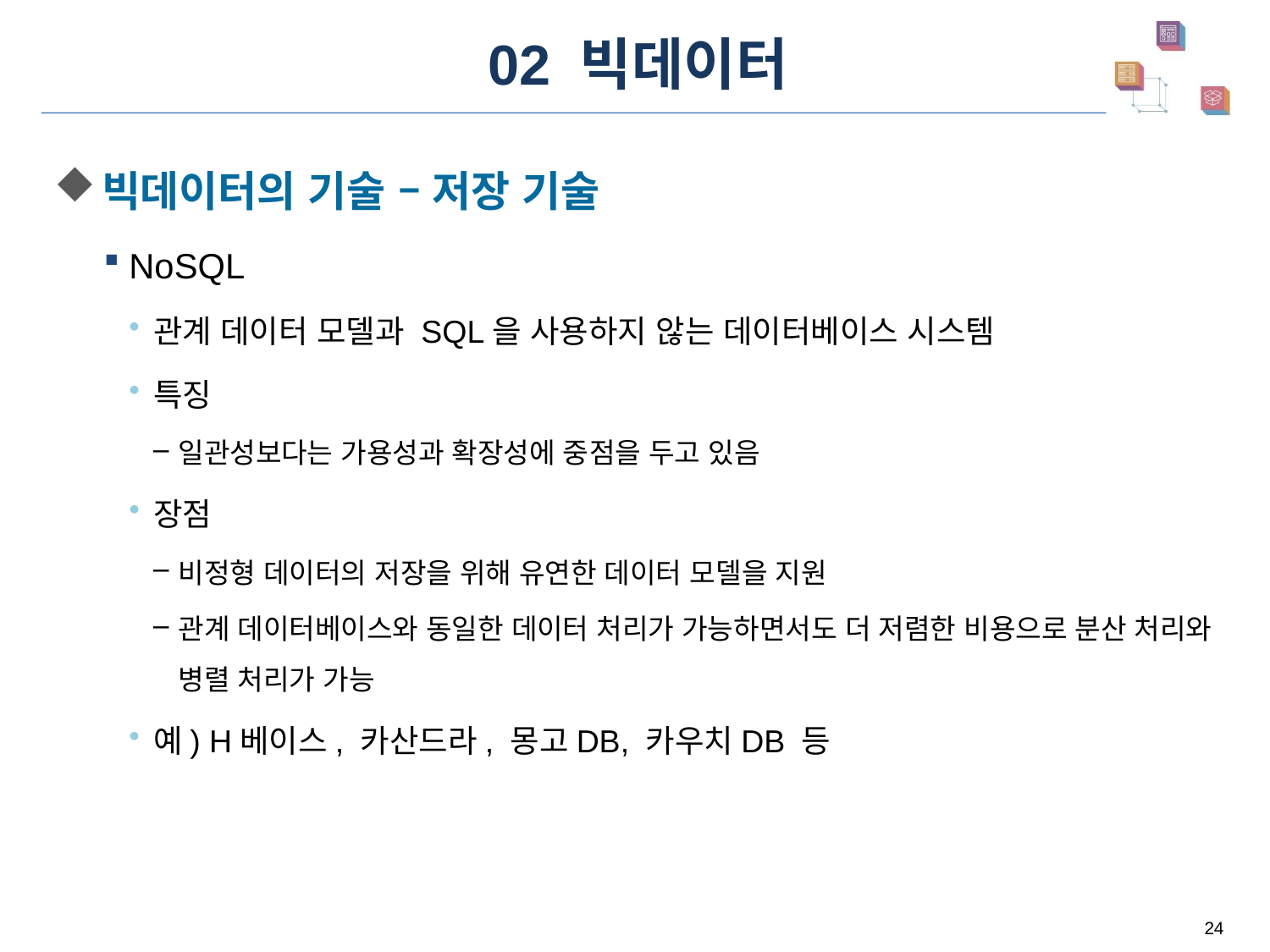

# 02 빅데이터
빅데이터의 기술 – 저장 기술
NoSQL
관계 데이터 모델과 SQL을 사용하지 않는 데이터베이스 시스템
특징
일관성보다는 가용성과 확장성에 중점을 두고 있음
장점
비정형 데이터의 저장을 위해 유연한 데이터 모델을 지원
관계 데이터베이스와 동일한 데이터 처리가 가능하면서도 더 저렴한 비용으로 분산 처리와 병렬 처리가 가능
예) H베이스, 카산드라, 몽고DB, 카우치DB 등